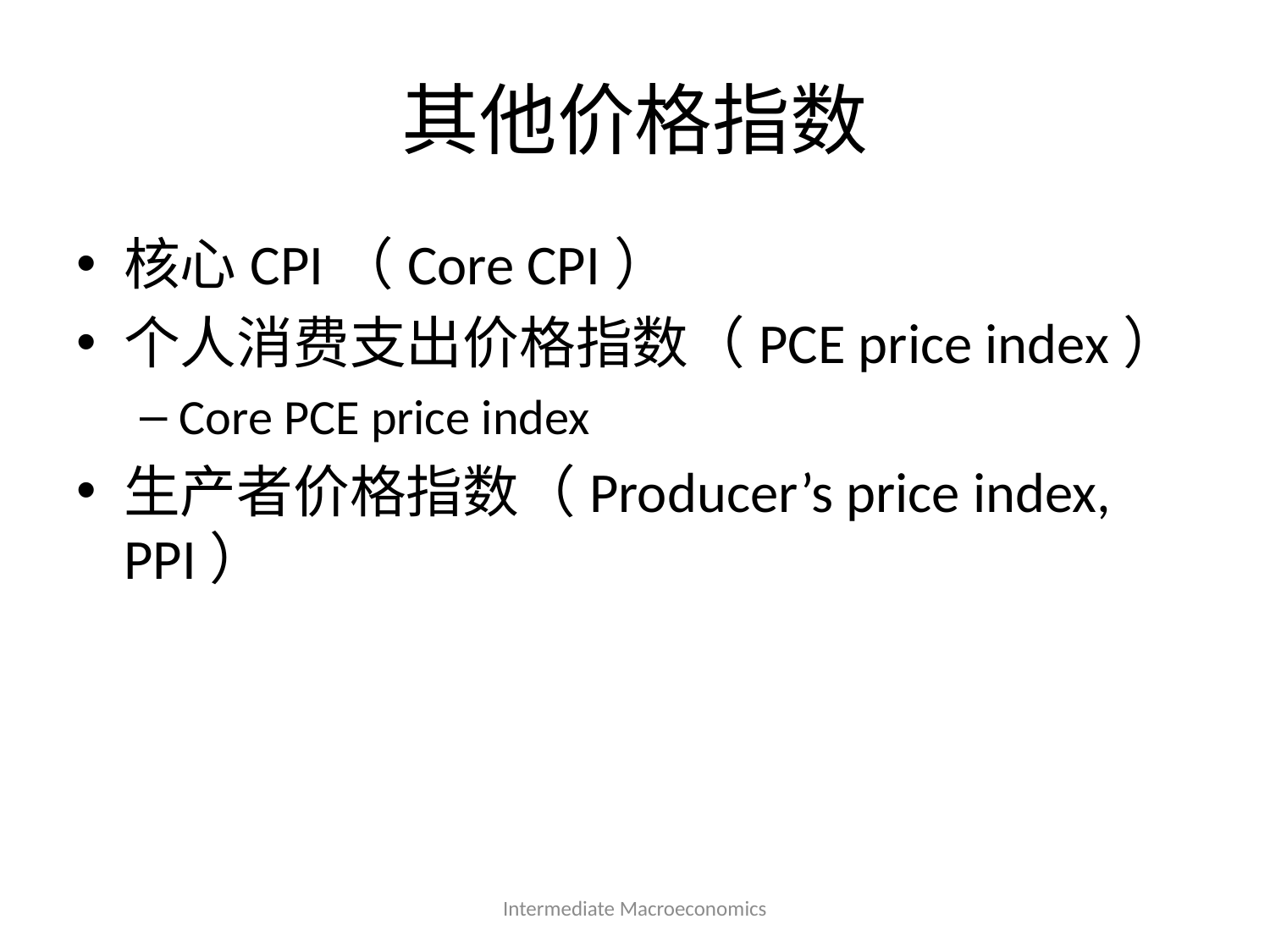

# 其他价格指数
核心CPI（Core CPI）
个人消费支出价格指数（PCE price index）
Core PCE price index
生产者价格指数（Producer’s price index, PPI）

Intermediate Macroeconomics